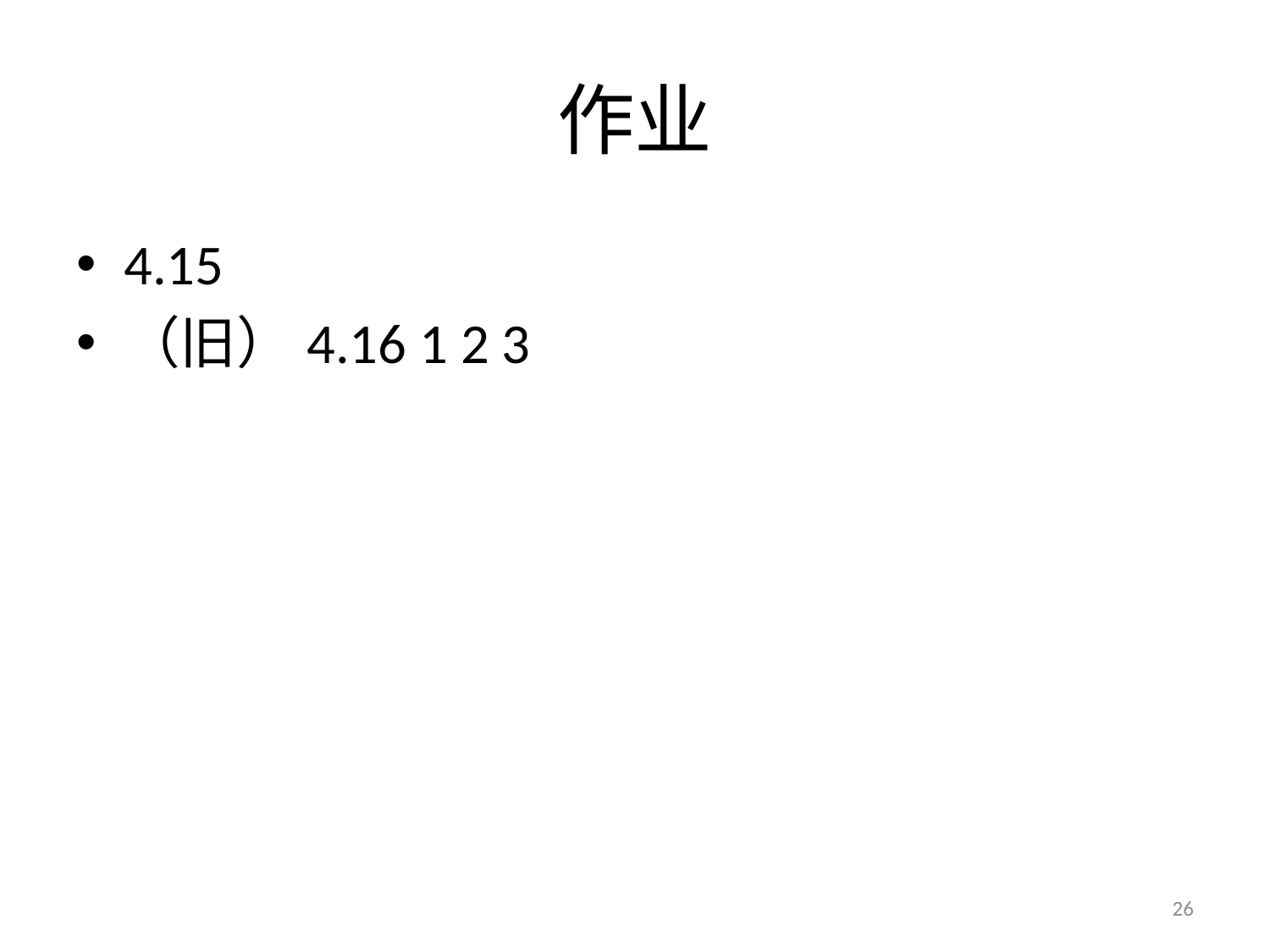

# 作业
4.15
（旧）4.16 1 2 3
26